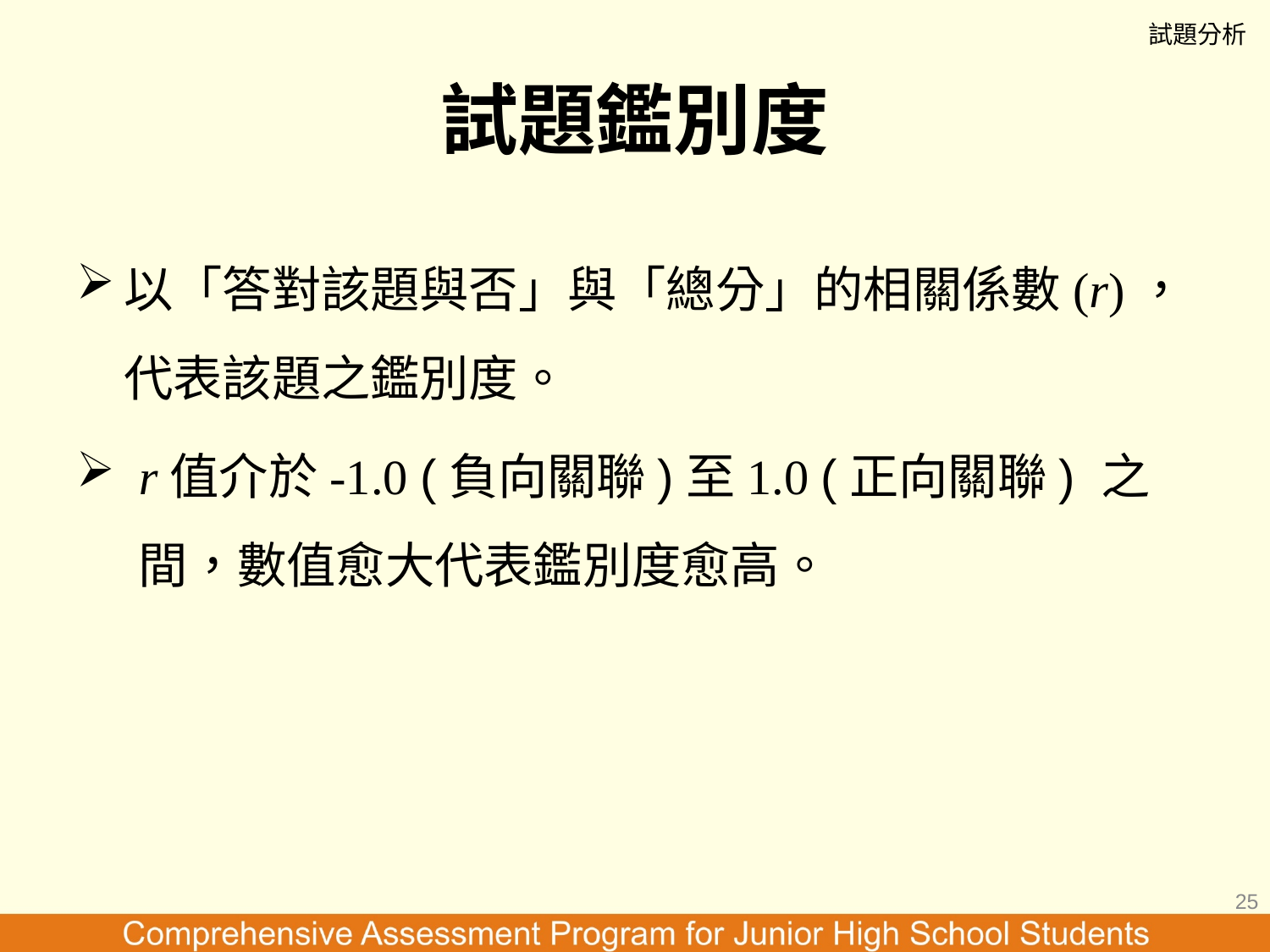

試題分析
# 試題鑑別度
以「答對該題與否」與「總分」的相關係數(r)，代表該題之鑑別度。
r值介於-1.0 (負向關聯)至1.0 (正向關聯) 之間，數值愈大代表鑑別度愈高。

25